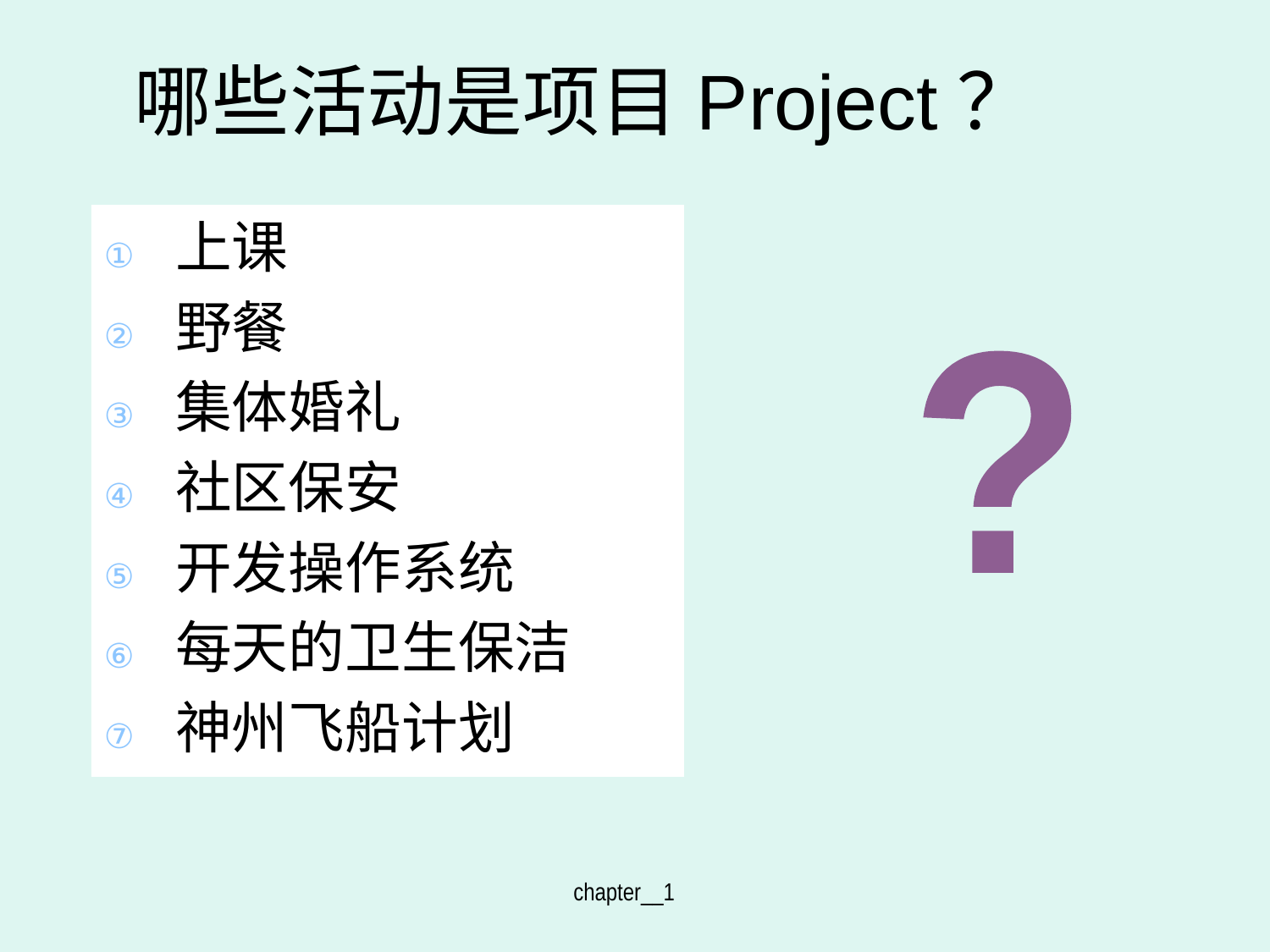

# 哪些活动是项目Project？
上课
野餐
集体婚礼
社区保安
开发操作系统
每天的卫生保洁
神州飞船计划
?
 chapter__1
9